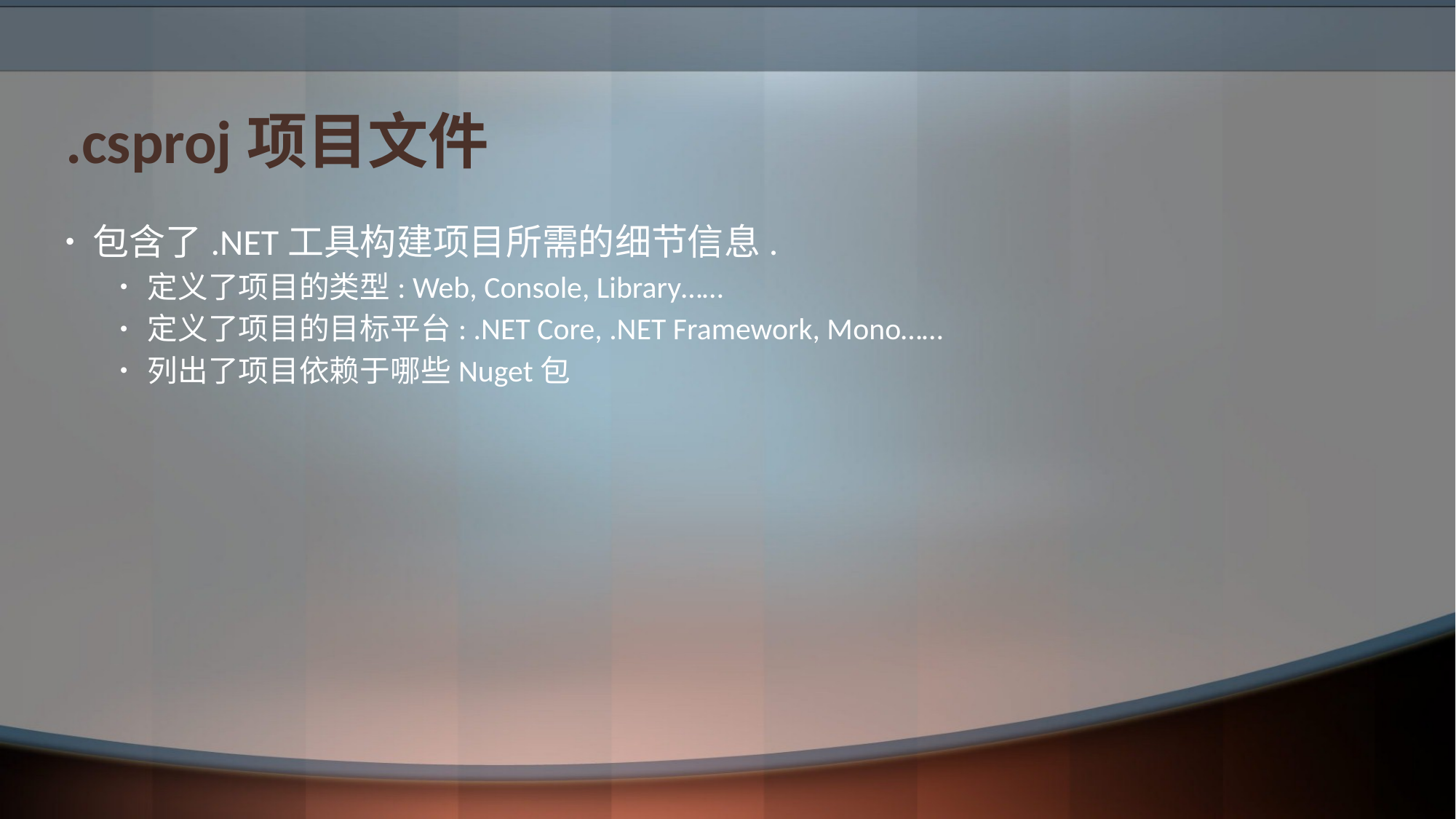

# .csproj项目文件
包含了.NET工具构建项目所需的细节信息.
定义了项目的类型: Web, Console, Library……
定义了项目的目标平台: .NET Core, .NET Framework, Mono……
列出了项目依赖于哪些Nuget包